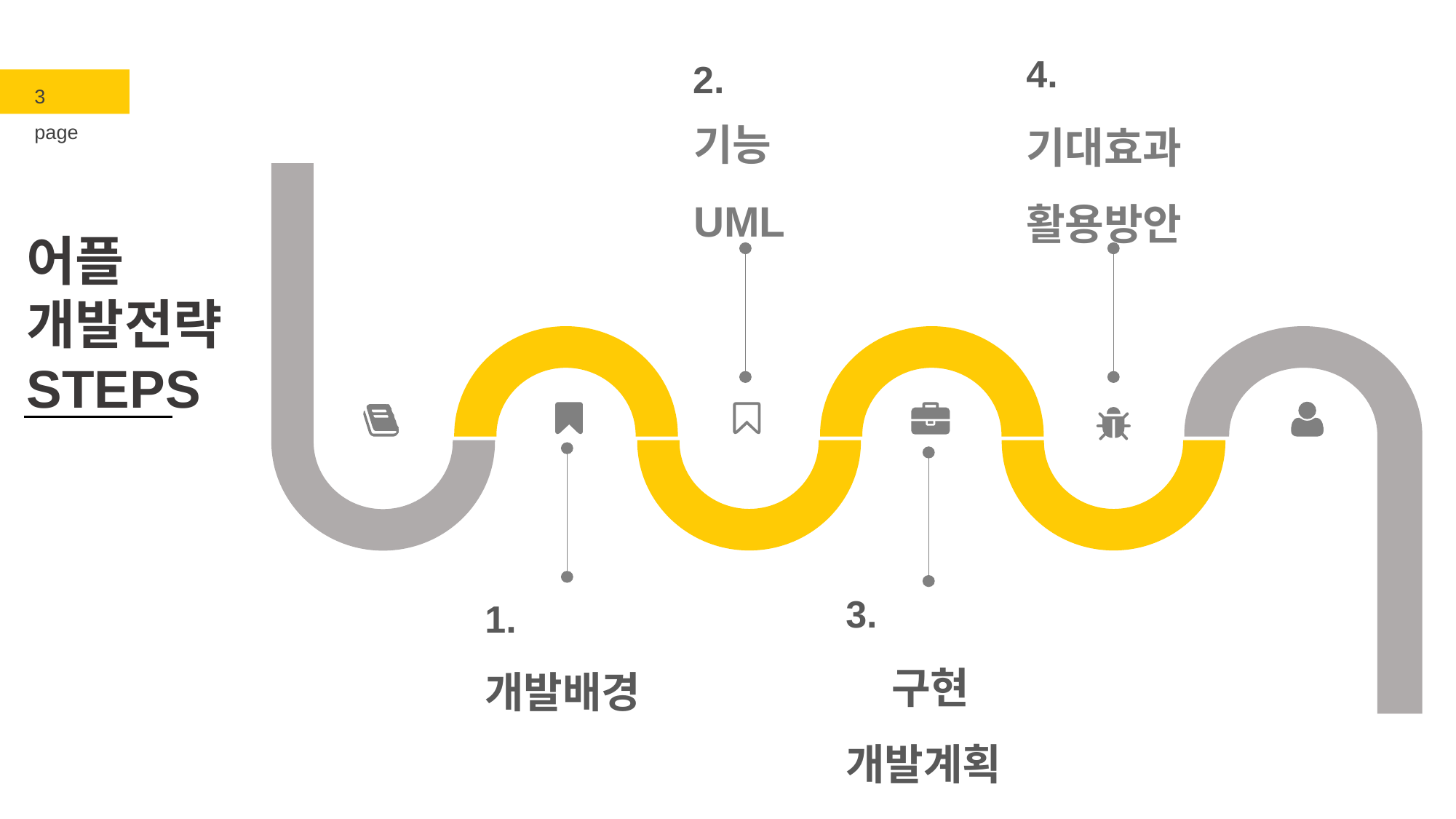

4.
기대효과
활용방안
2.
기능
UML

3.
   구현
개발계획
1.
개발배경
3
page

어플
개발전략
STEPS